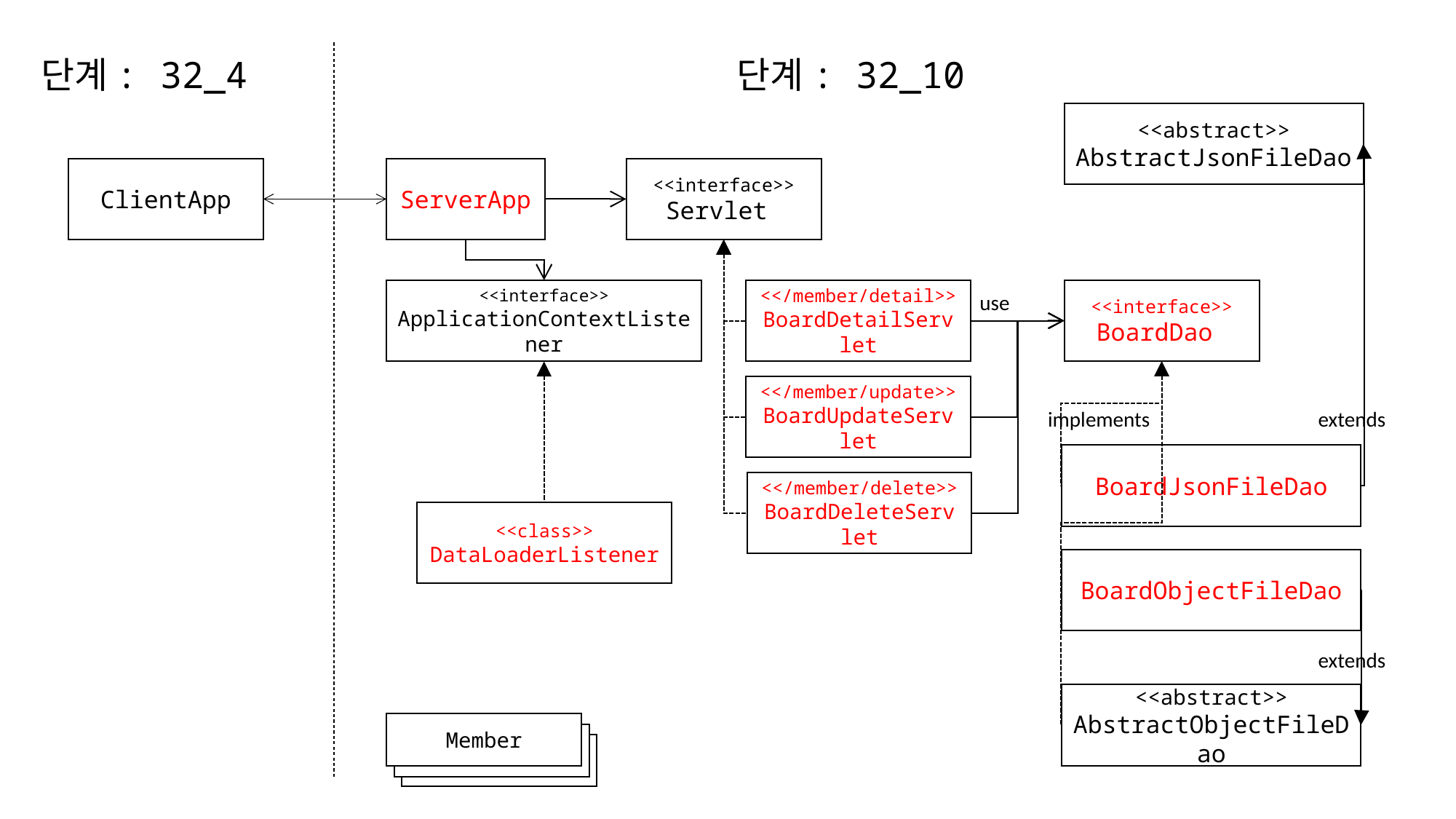

단계: 32_4
단계: 32_10
<<abstract>>
AbstractJsonFileDao
ClientApp
ServerApp
<<interface>>
Servlet
<<interface>>
BoardDao
<</member/detail>>
BoardDetailServlet
<<interface>>
ApplicationContextListener
use
<</member/update>>
BoardUpdateServlet
implements
extends
BoardJsonFileDao
<</member/delete>>
BoardDeleteServlet
<<class>>
DataLoaderListener
BoardObjectFileDao
extends
<<abstract>>
AbstractObjectFileDao
Member
Board
Lesson